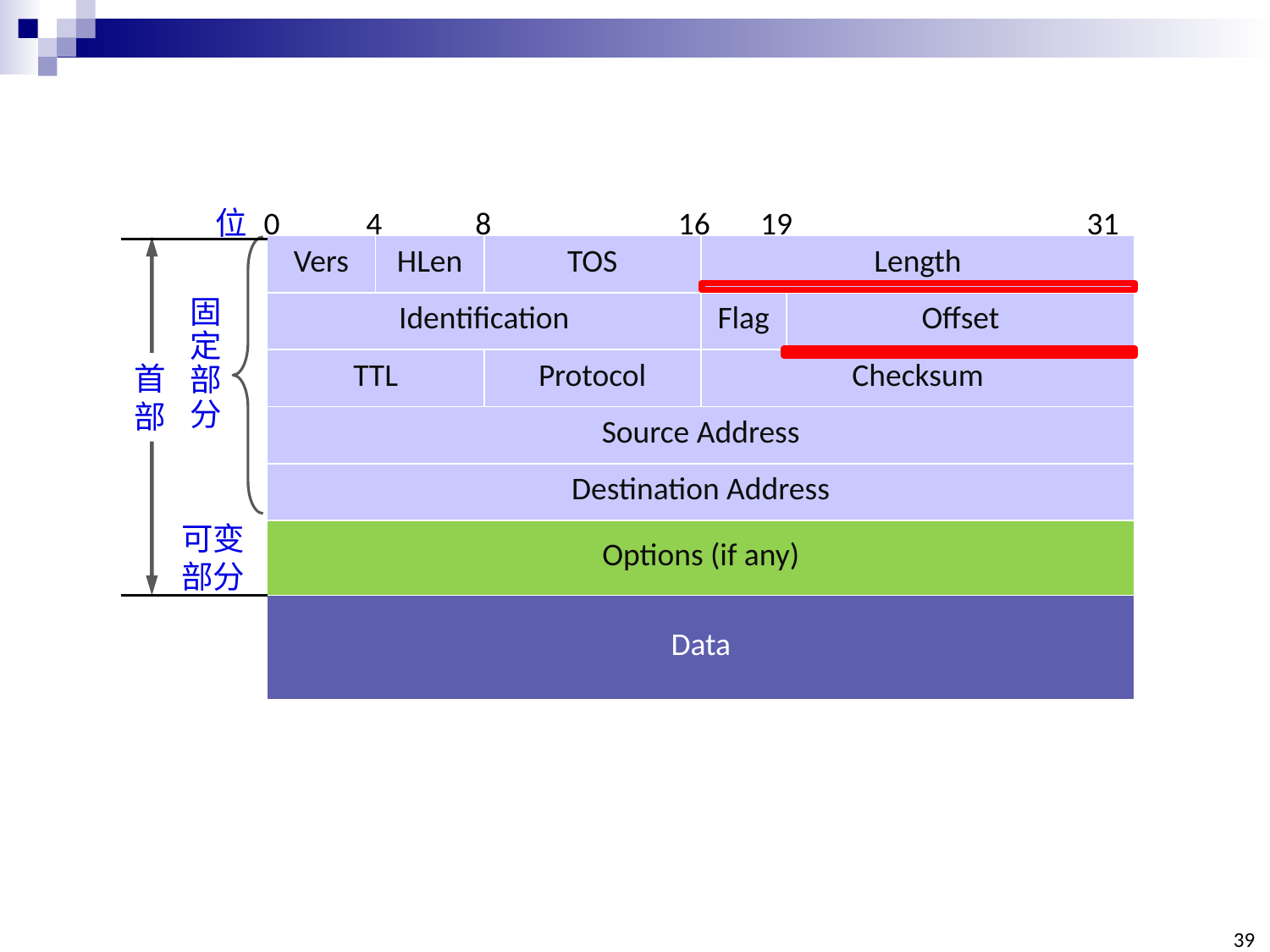

位
0            4             8                          16       19                                         31
| Vers | HLen | TOS | Length |  |
| --- | --- | --- | --- | --- |
| Identification |  |  | Flag | Offset |
| TTL |  | Protocol | Checksum |  |
| Source Address |  |  |  |  |
| Destination Address |  |  |  |  |
| Options (if any) |  |  |  |  |
| Data |  |  |  |  |

首
部

固
定
部
分

可变
部分
39